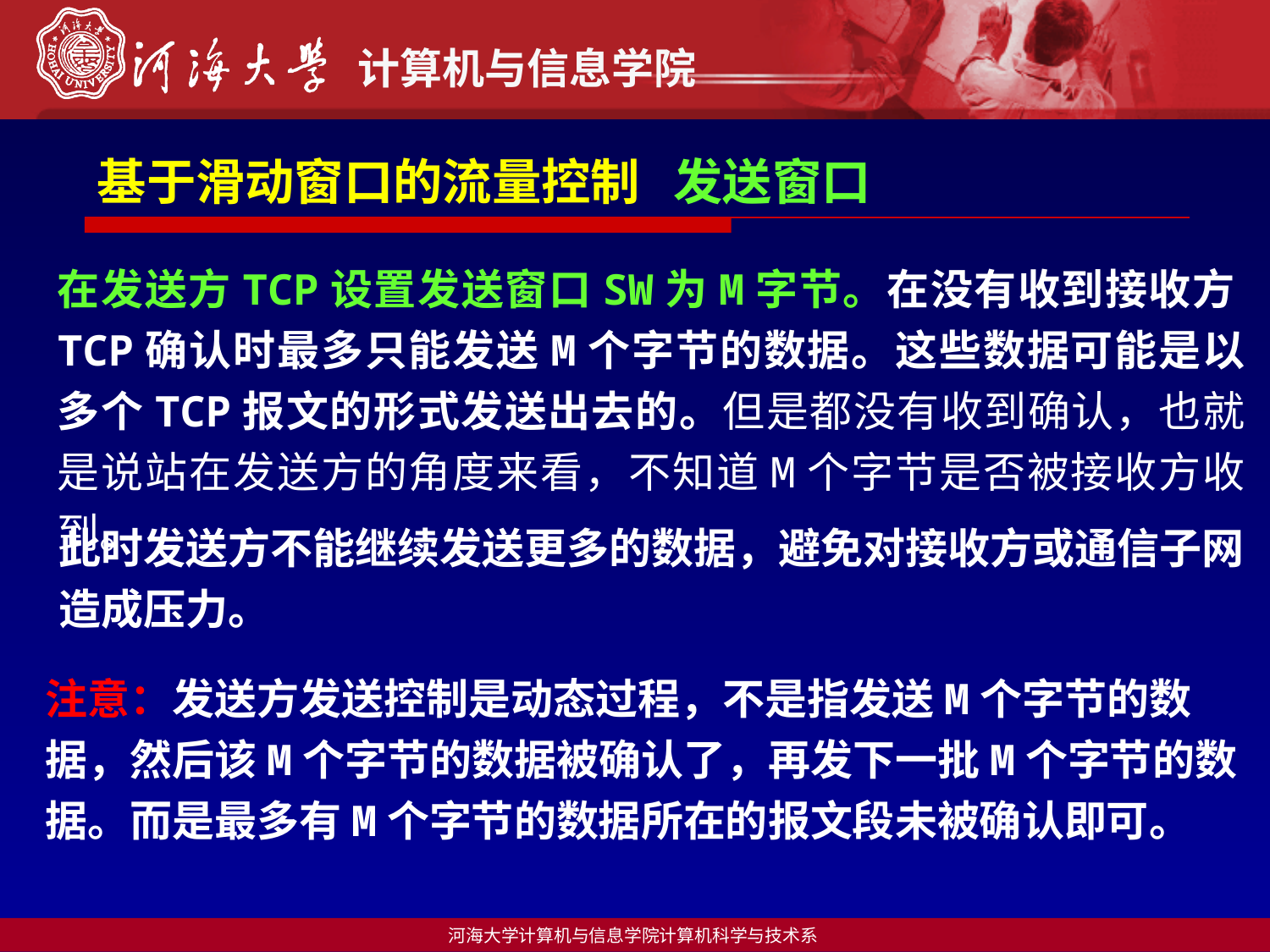

基于滑动窗口的流量控制   发送窗口
在发送方TCP设置发送窗口SW为M字节。在没有收到接收方TCP确认时最多只能发送M个字节的数据。这些数据可能是以多个TCP报文的形式发送出去的。但是都没有收到确认，也就是说站在发送方的角度来看，不知道M个字节是否被接收方收到。
此时发送方不能继续发送更多的数据，避免对接收方或通信子网造成压力。
注意：发送方发送控制是动态过程，不是指发送M个字节的数据，然后该M个字节的数据被确认了，再发下一批M个字节的数据。而是最多有M个字节的数据所在的报文段未被确认即可。